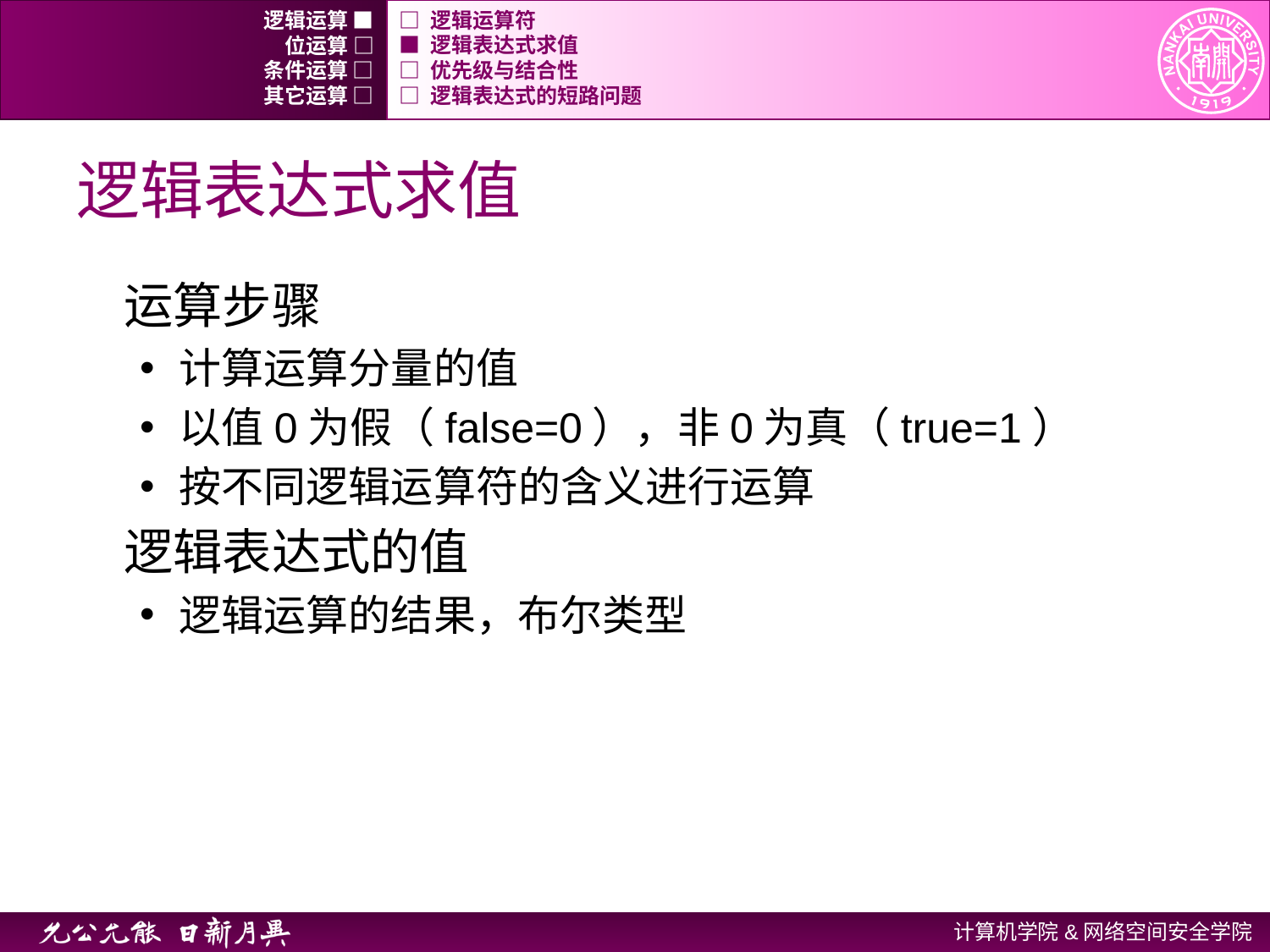

逻辑运算 ■
□ 逻辑运算符
位运算 □
■ 逻辑表达式求值
条件运算 □
□ 优先级与结合性
其它运算 □
□ 逻辑表达式的短路问题

# 逻辑表达式求值
运算步骤
计算运算分量的值
以值0为假（false=0），非0为真（true=1）
按不同逻辑运算符的含义进行运算
逻辑表达式的值
逻辑运算的结果，布尔类型